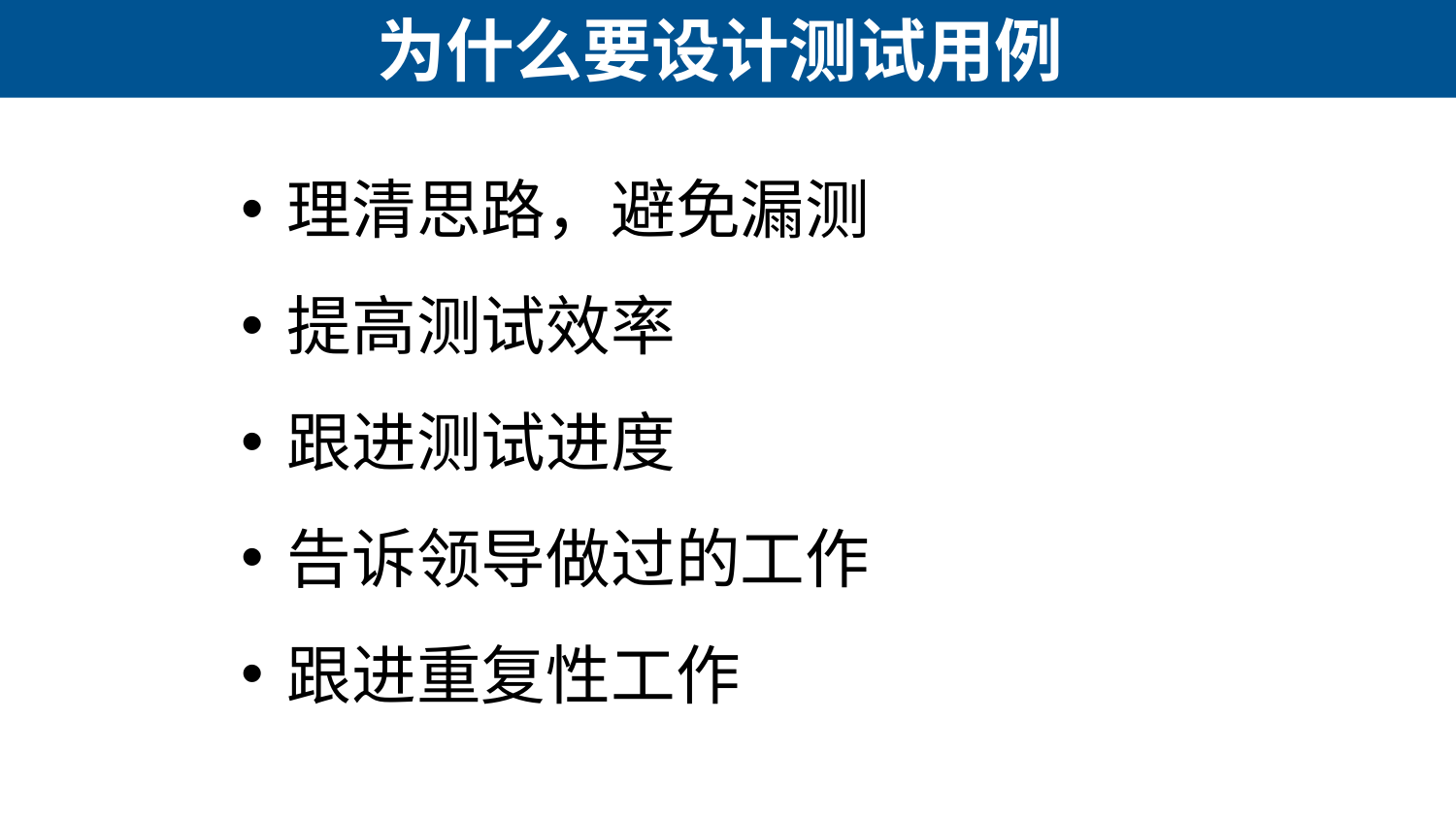

# 为什么要设计测试用例
理清思路，避免漏测
提高测试效率
跟进测试进度
告诉领导做过的工作
跟进重复性工作